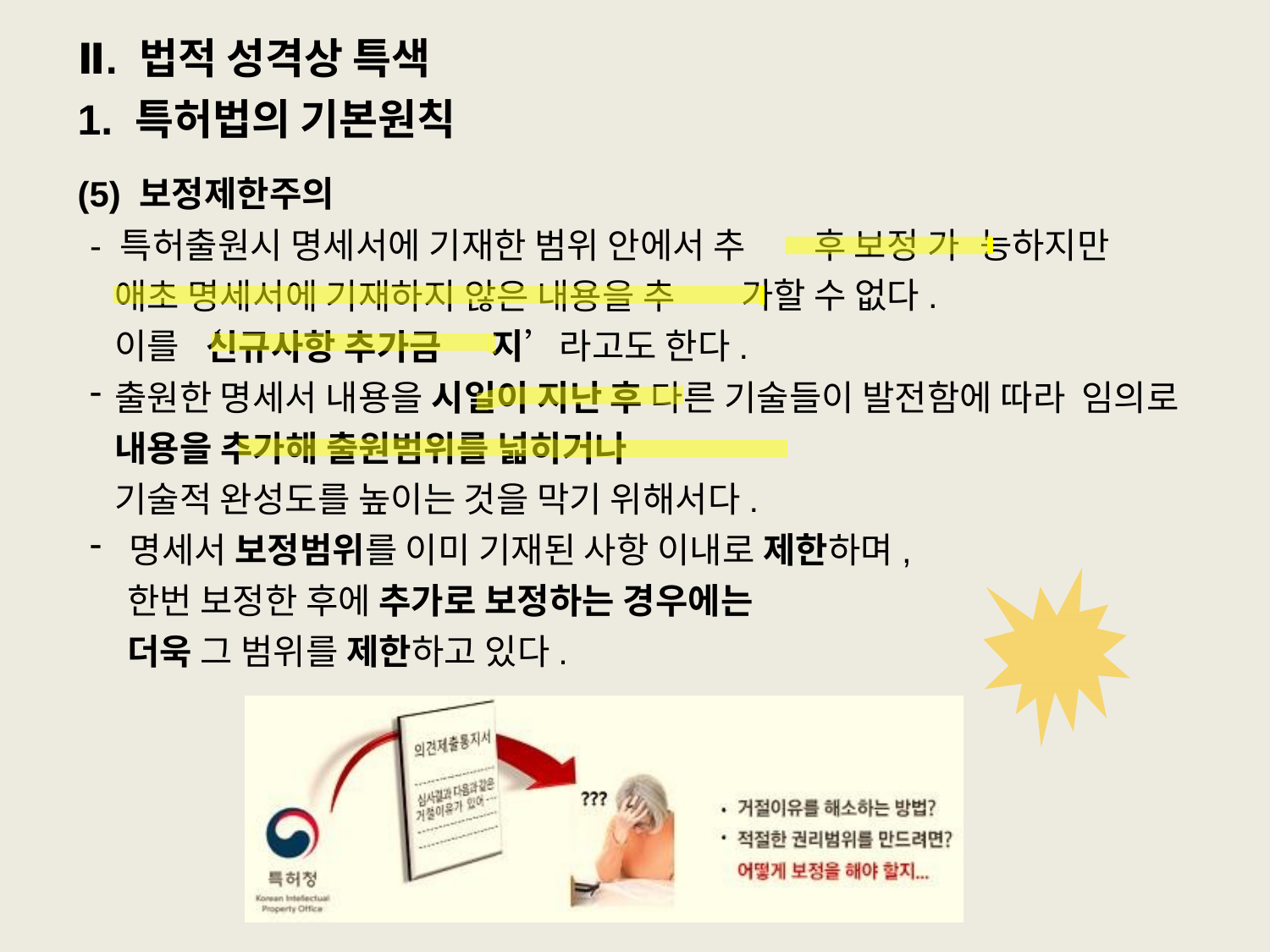

# Ⅱ. 법적 성격상 특색
1. 특허법의 기본원칙
(5) 보정제한주의
- 특허출원시 명세서에 기재한 범위 안에서 추
후 보정 가
능하지만

가할 수 없다.
이를 ‘	지’라고도 한다.
출원한 명세서 내용을 시일이 지난 후 다른 기술들이 발전함에 따라  임의로 내용을 추가해 출원범위를 넓히거나
기술적 완성도를 높이는 것을 막기 위해서다.
명세서 보정범위를 이미 기재된 사항 이내로 제한하며,
한번 보정한 후에 추가로 보정하는 경우에는  더욱 그 범위를 제한하고 있다.
애초 명세서에 기재하지 않은 내용을 추

신규사항 추가금